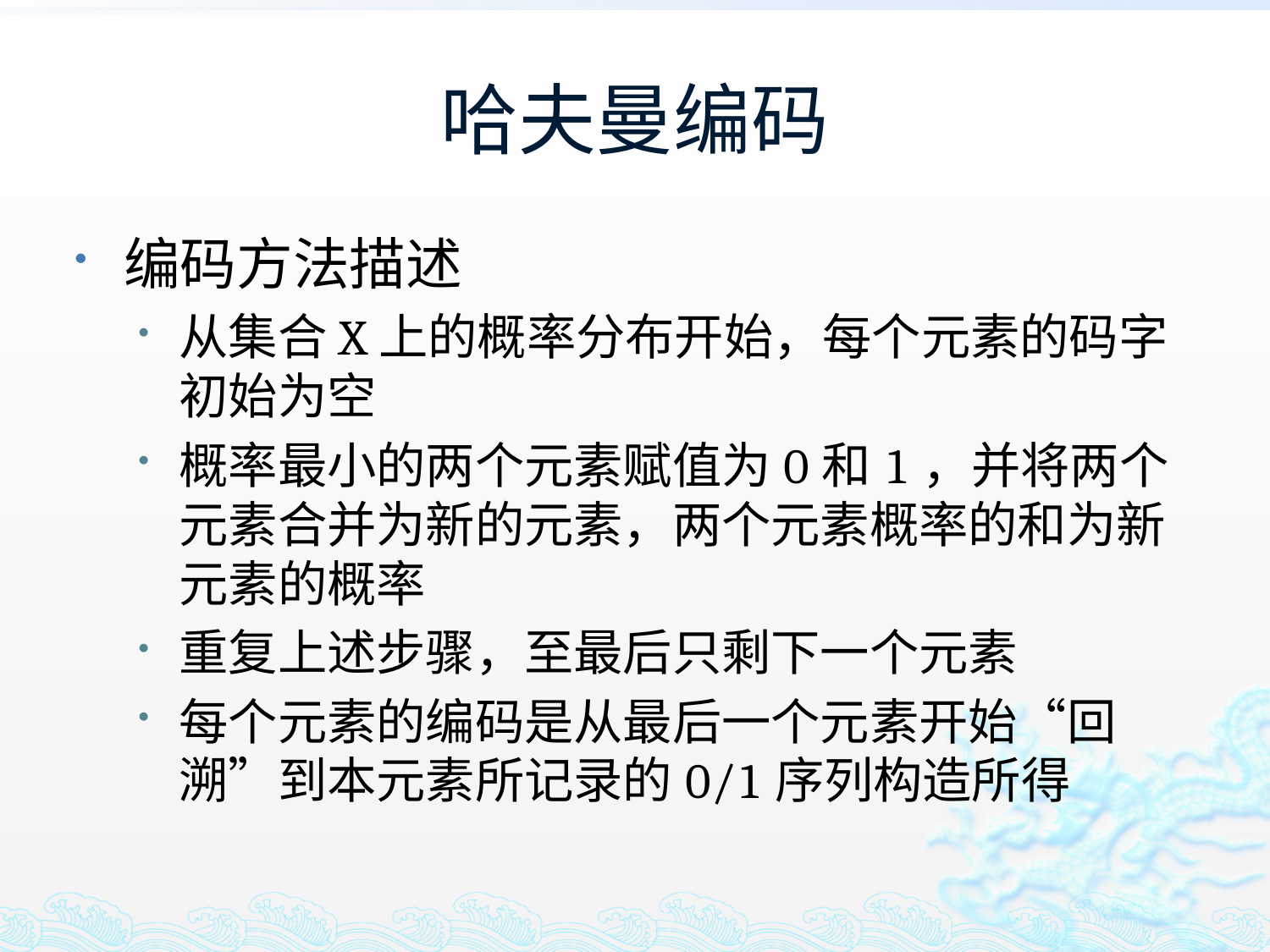

# 哈夫曼编码
编码方法描述
从集合X上的概率分布开始，每个元素的码字初始为空
概率最小的两个元素赋值为0和1，并将两个元素合并为新的元素，两个元素概率的和为新元素的概率
重复上述步骤，至最后只剩下一个元素
每个元素的编码是从最后一个元素开始“回溯”到本元素所记录的0/1序列构造所得